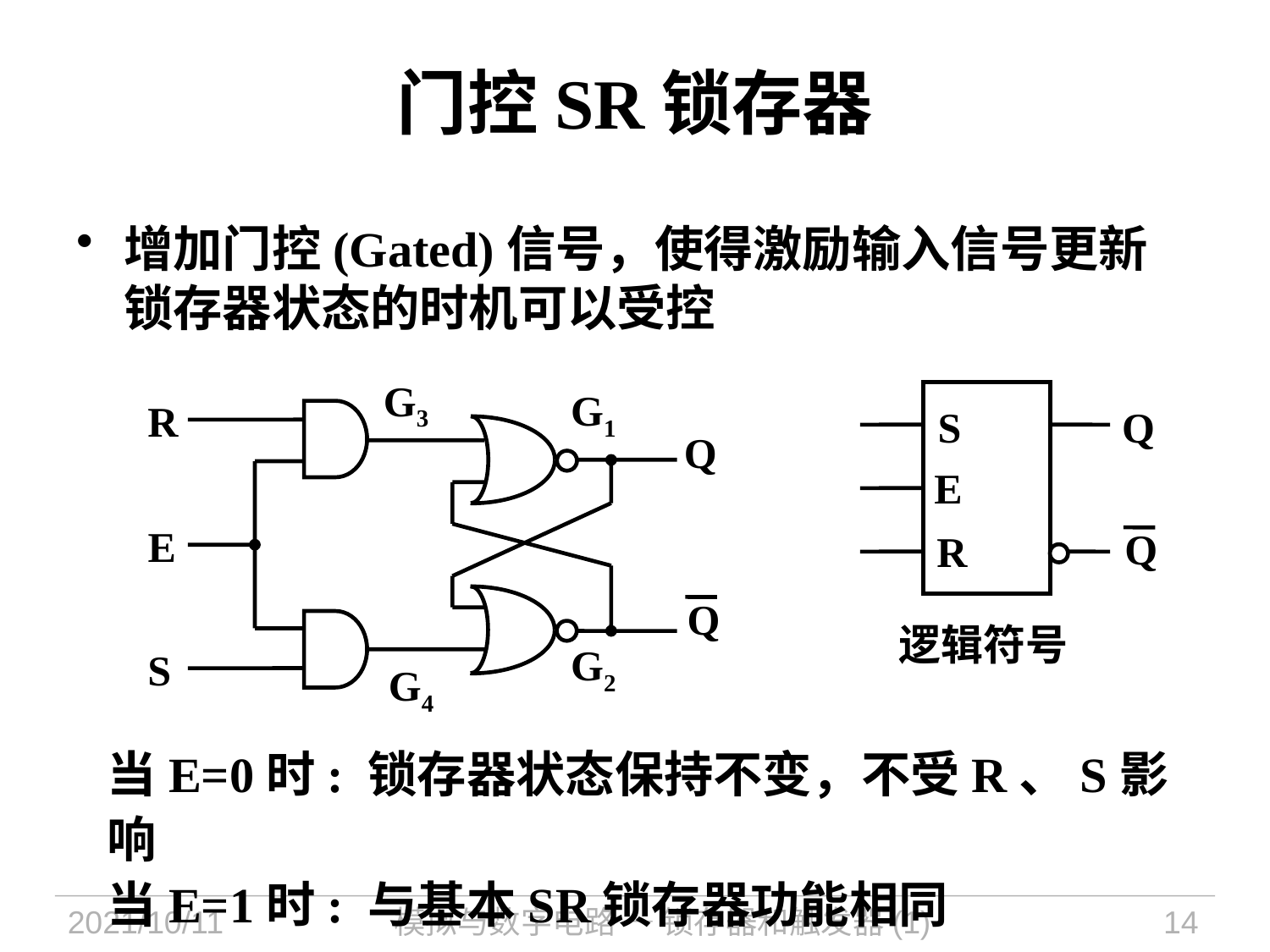

# 门控SR锁存器
增加门控(Gated)信号，使得激励输入信号更新锁存器状态的时机可以受控
G3
G1

S
Q

E

Q
R

逻辑符号
R

Q

E

Q

G2
S

G4

当E=0时: 锁存器状态保持不变，不受R、S影响
当E=1时: 与基本SR锁存器功能相同
2021/10/11
模拟与数字电路 — 锁存器和触发器(1)
14